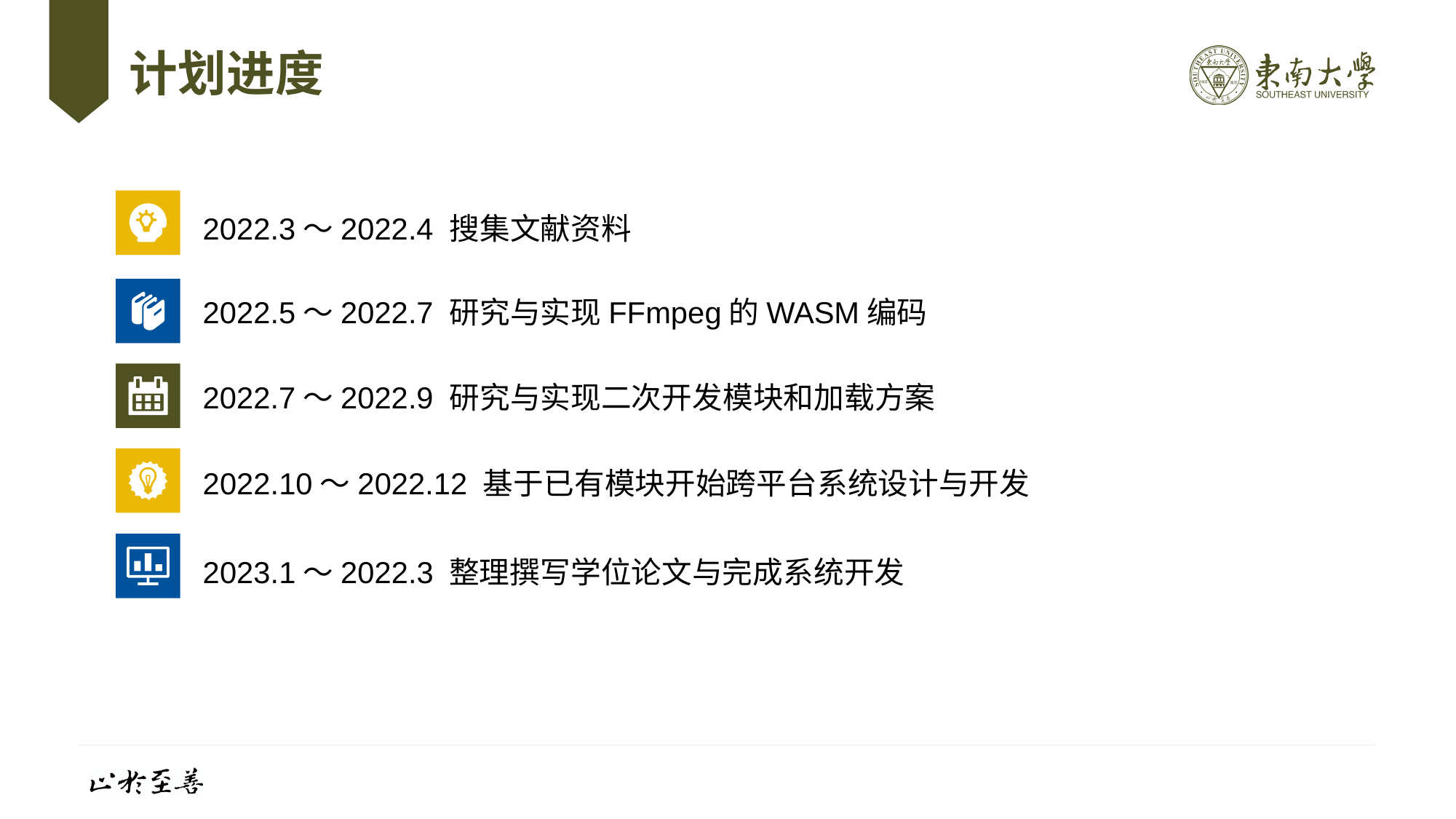

# 计划进度
2022.3～2022.4 搜集文献资料

2022.5～2022.7 研究与实现FFmpeg的WASM编码

2022.7～2022.9 研究与实现二次开发模块和加载方案

2022.10～2022.12 基于已有模块开始跨平台系统设计与开发

2023.1～2022.3 整理撰写学位论文与完成系统开发

30